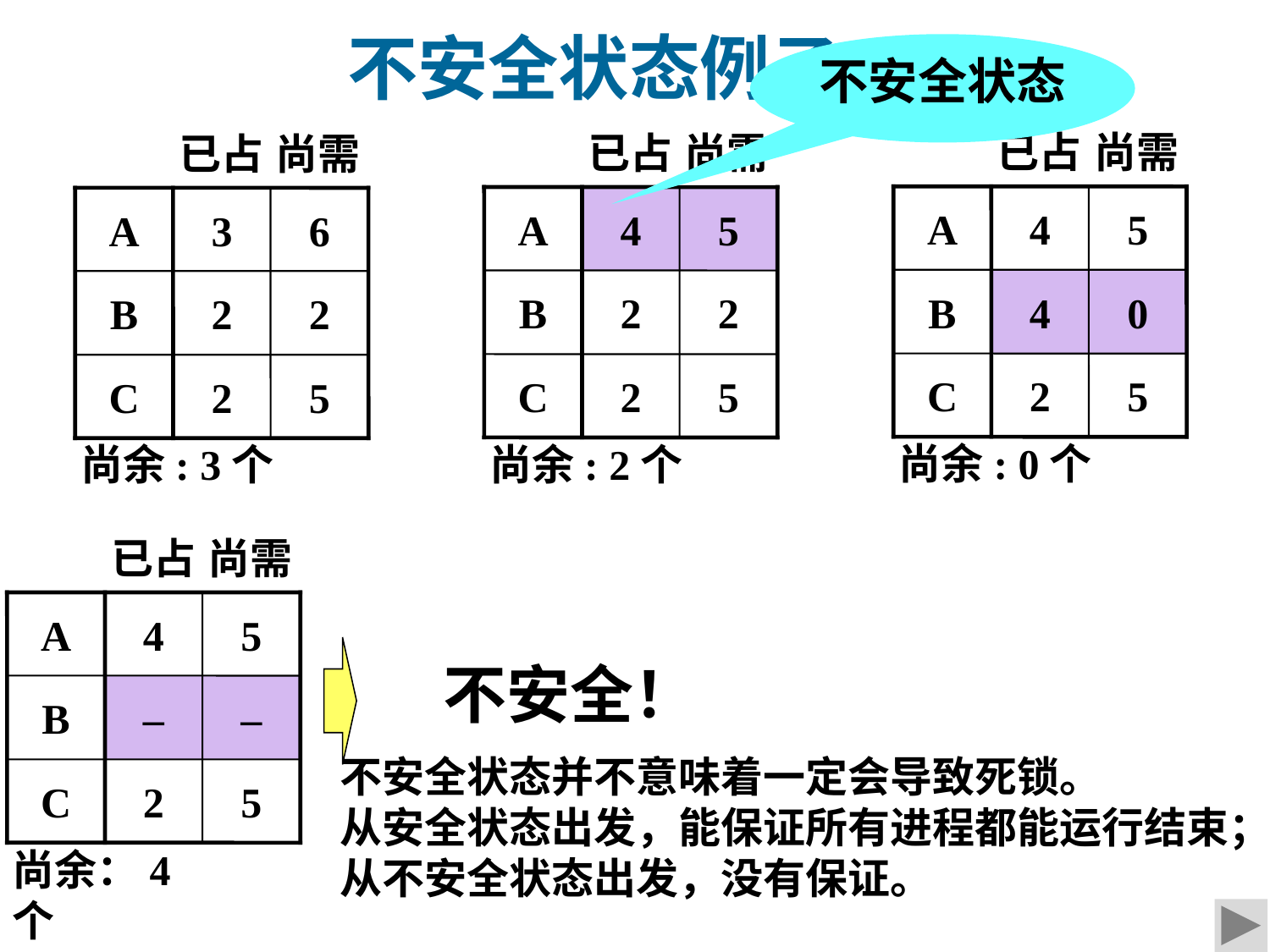

不安全状态例子
不安全状态
已占
尚需
A

4

5

B

4
0
C

2
5
尚余: 0个

已占
尚需
A

4

5

B

2
2
C

2
5
尚余: 2个

已占
尚需
A

3

6

B

2
2
C

2
5
尚余: 3个

已占
尚需
A

4

5

B

–
–
C

2
5
尚余：4个

不安全！
不安全状态并不意味着一定会导致死锁。
从安全状态出发，能保证所有进程都能运行结束；
从不安全状态出发，没有保证。